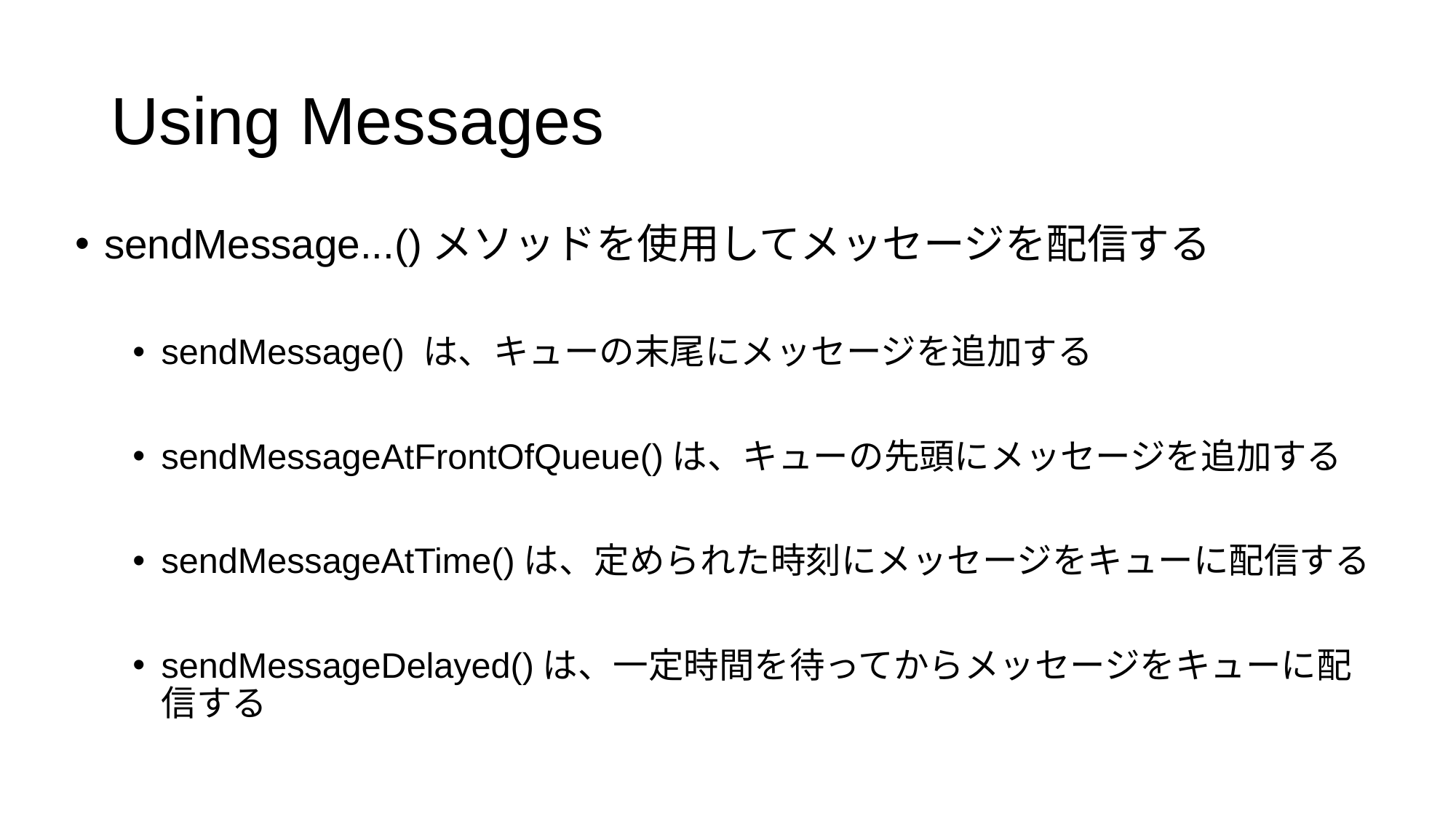

# Using Messages
sendMessage...()メソッドを使用してメッセージを配信する

sendMessage() は、キューの末尾にメッセージを追加する

sendMessageAtFrontOfQueue()は、キューの先頭にメッセージを追加する

sendMessageAtTime()は、定められた時刻にメッセージをキューに配信する

sendMessageDelayed()は、一定時間を待ってからメッセージをキューに配信する